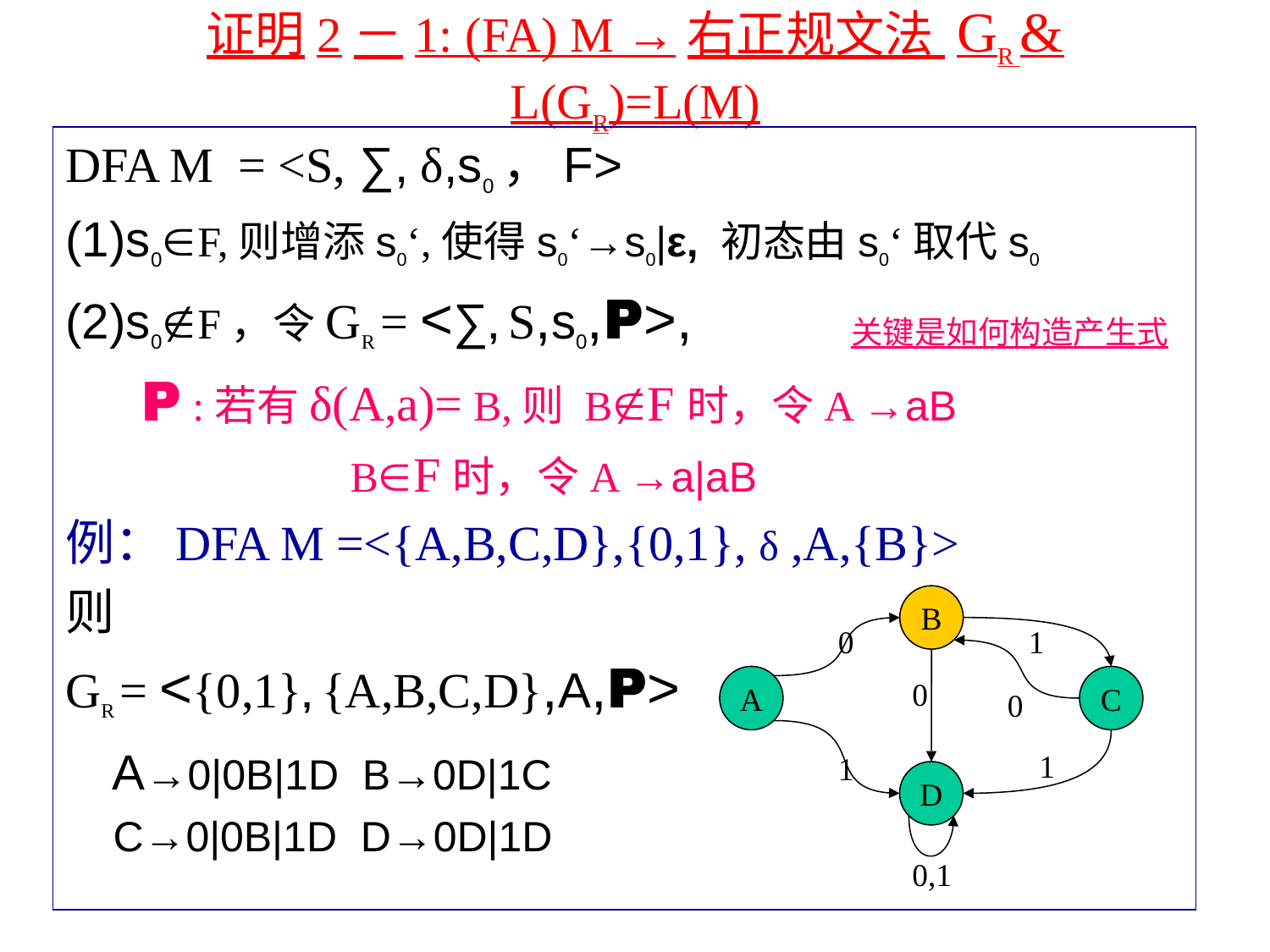

# 证明2－1: (FA) M →右正规文法 GR & L(GR)=L(M)
DFA M  = <S, ∑, δ,s0，F>
(1)s0∈F,则增添s0‘,使得s0‘→s0|ε, 初态由s0‘取代s0
(2)s0∉F，令GR = <∑, S,s0,P>,
    P :若有δ(A,a)= B,则 B∉F时，令A →aB
                        B∈F时，令A →a|aB
例：DFA M =<{A,B,C,D},{0,1}, δ ,A,{B}>
则
GR = <{0,1}, {A,B,C,D},A,P>
   A→0|0B|1D  B→0D|1C
    C→0|0B|1D  D→0D|1D
关键是如何构造产生式
B
0
1
A
C
0
0
1
1
D
0,1